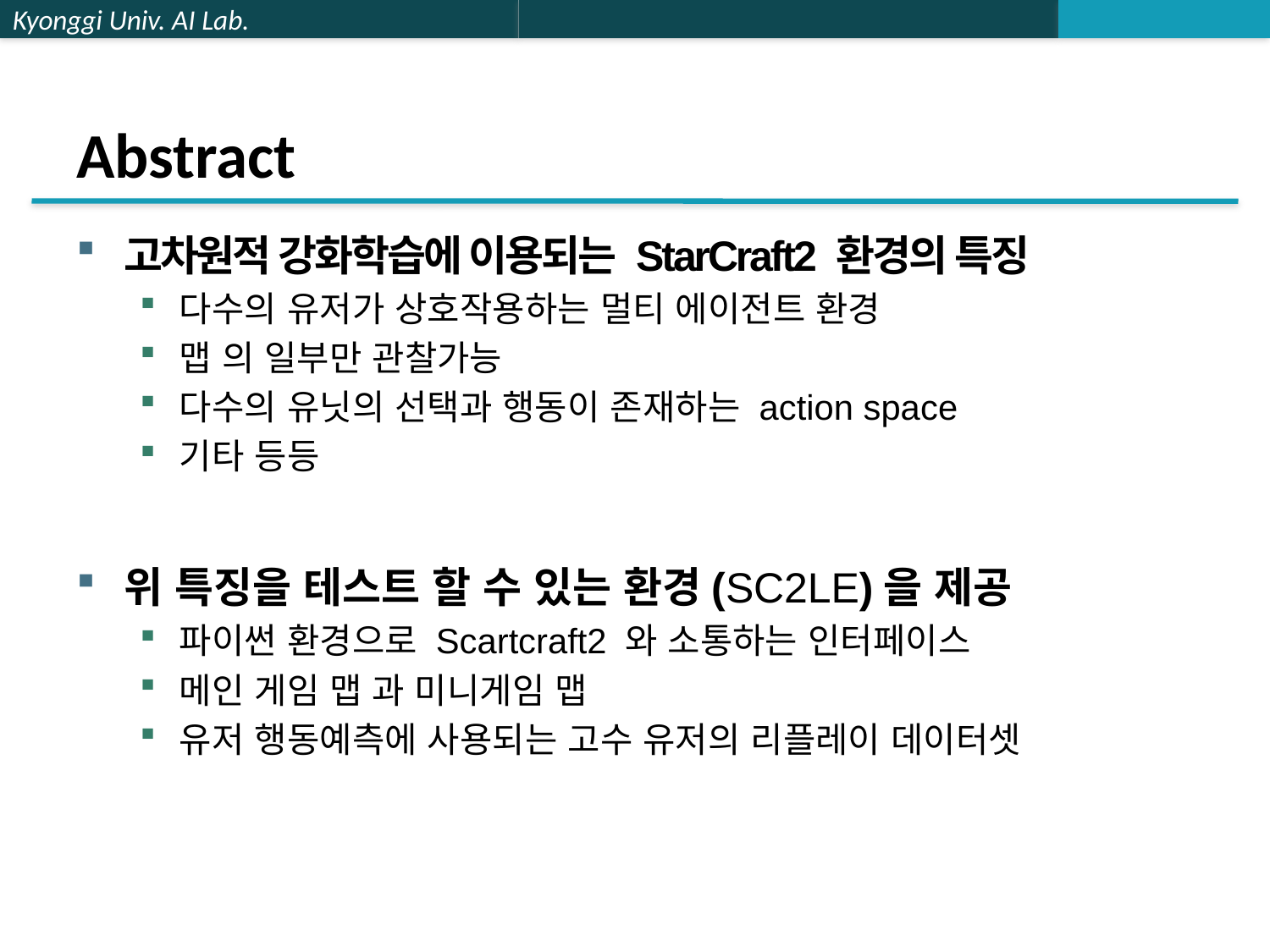

# Abstract
고차원적 강화학습에 이용되는 StarCraft2 환경의 특징
다수의 유저가 상호작용하는 멀티 에이전트 환경
맵 의 일부만 관찰가능
다수의 유닛의 선택과 행동이 존재하는 action space
기타 등등

위 특징을 테스트 할 수 있는 환경(SC2LE)을 제공
파이썬 환경으로 Scartcraft2 와 소통하는 인터페이스
메인 게임 맵 과 미니게임 맵
유저 행동예측에 사용되는 고수 유저의 리플레이 데이터셋